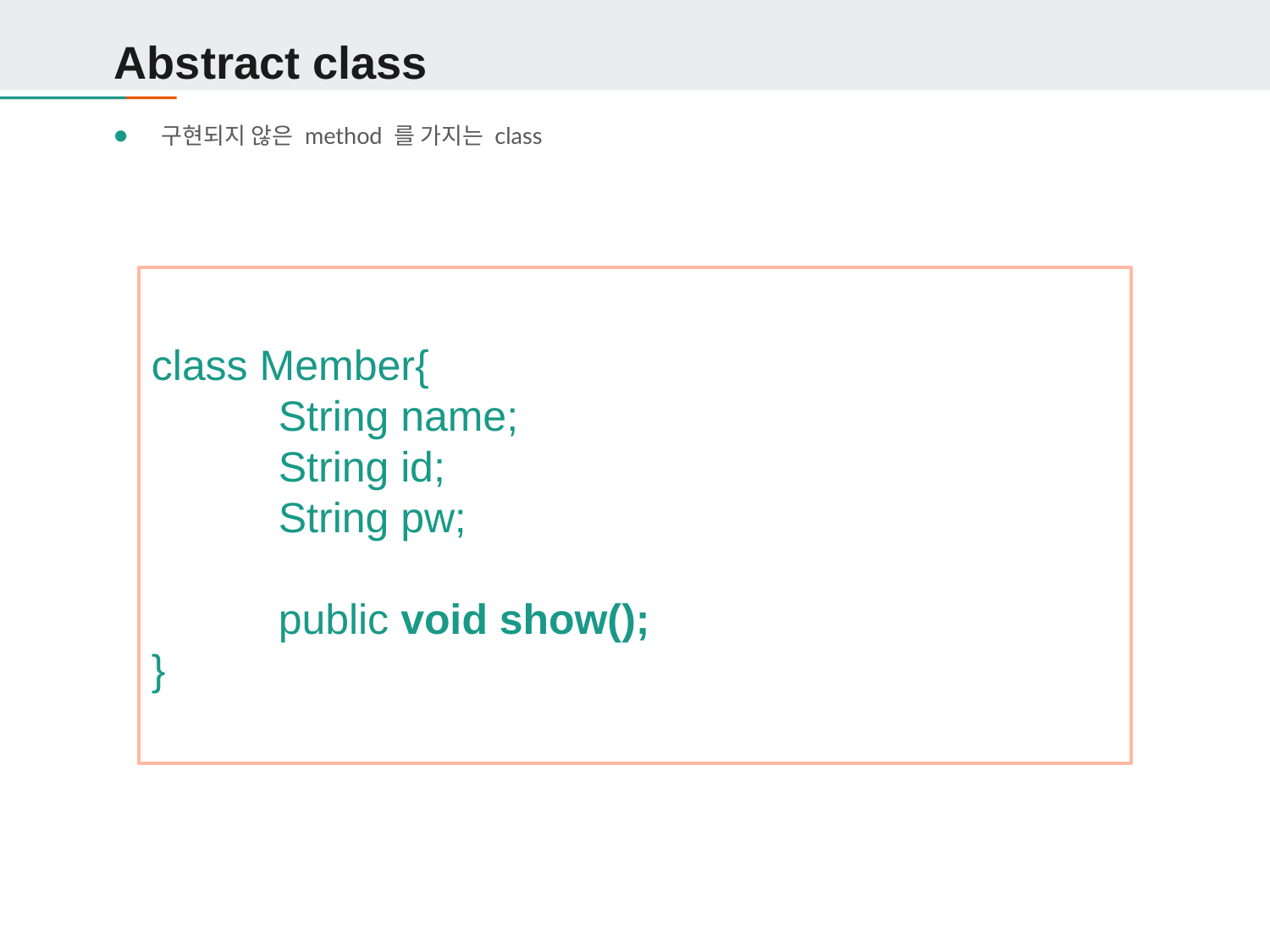

# Abstract class
구현되지 않은 method 를 가지는 class
class Member{
	String name;
	String id;
	String pw;

	public void show();
}